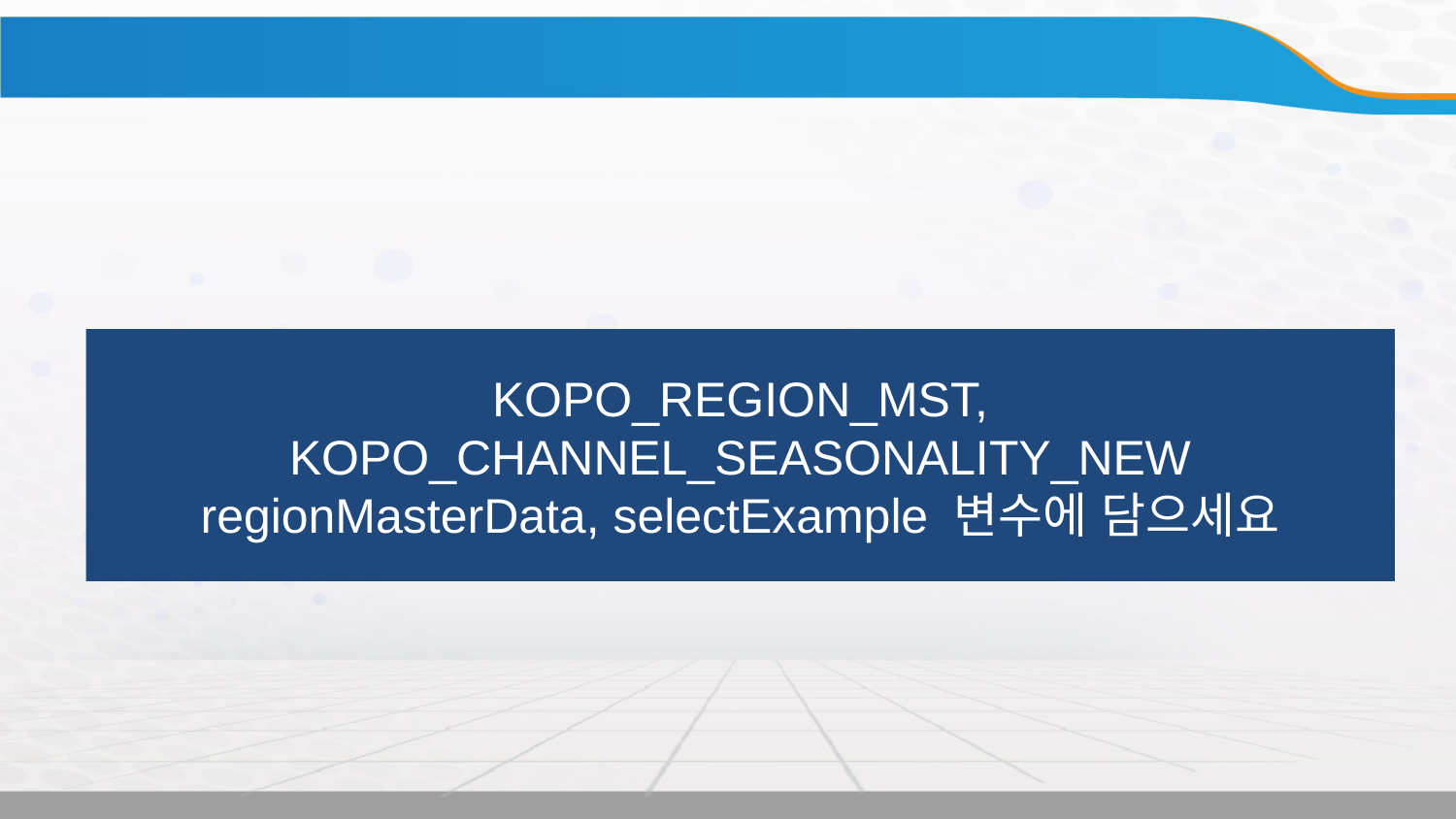

실습
KOPO_REGION_MST,
KOPO_CHANNEL_SEASONALITY_NEW
regionMasterData, selectExample 변수에 담으세요